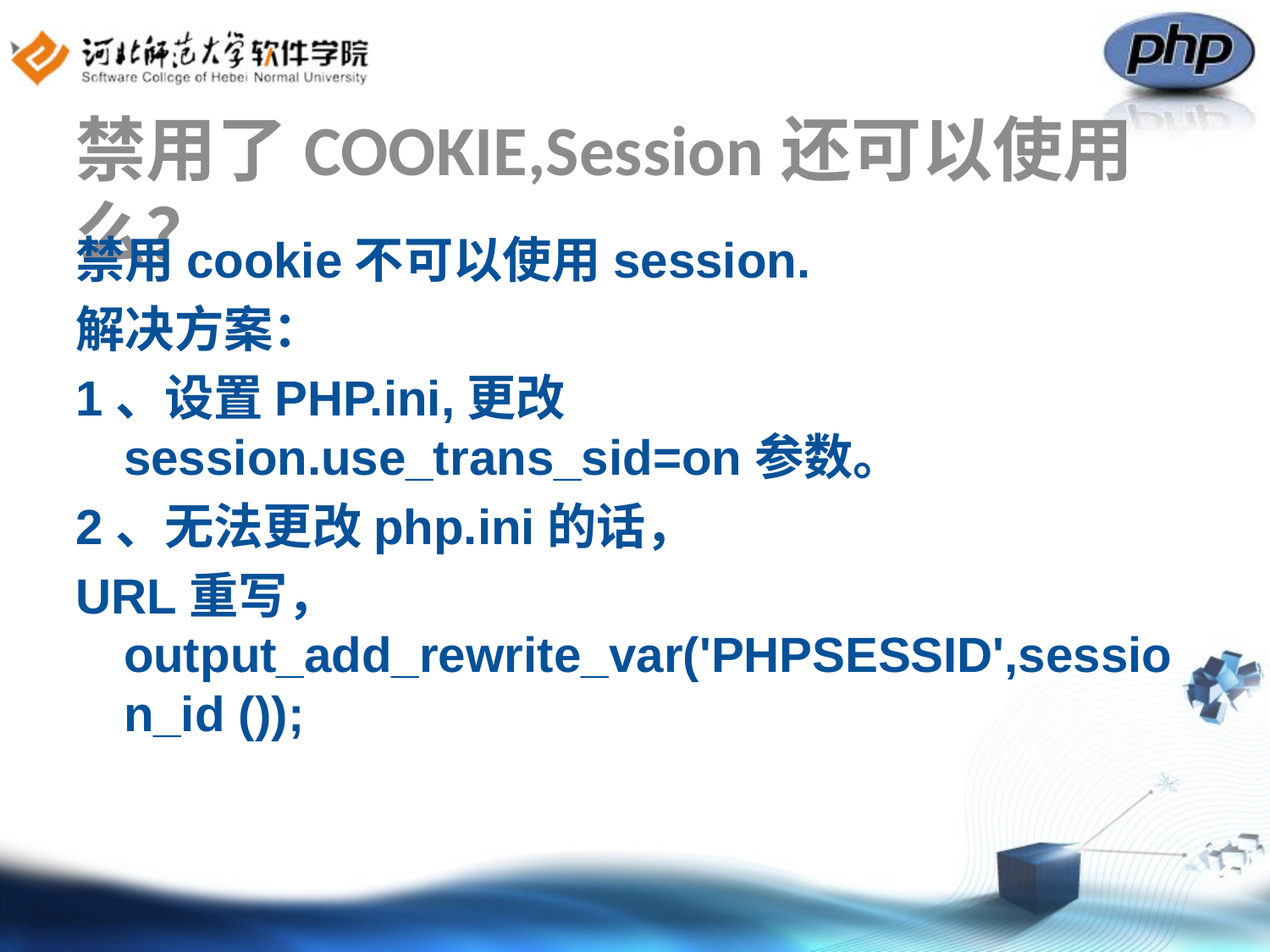

# 禁用了COOKIE,Session还可以使用么？
禁用cookie不可以使用session.
解决方案：
1、设置PHP.ini,更改session.use_trans_sid=on参数。
2、无法更改php.ini的话，
URL重写， output_add_rewrite_var('PHPSESSID',session_id ());